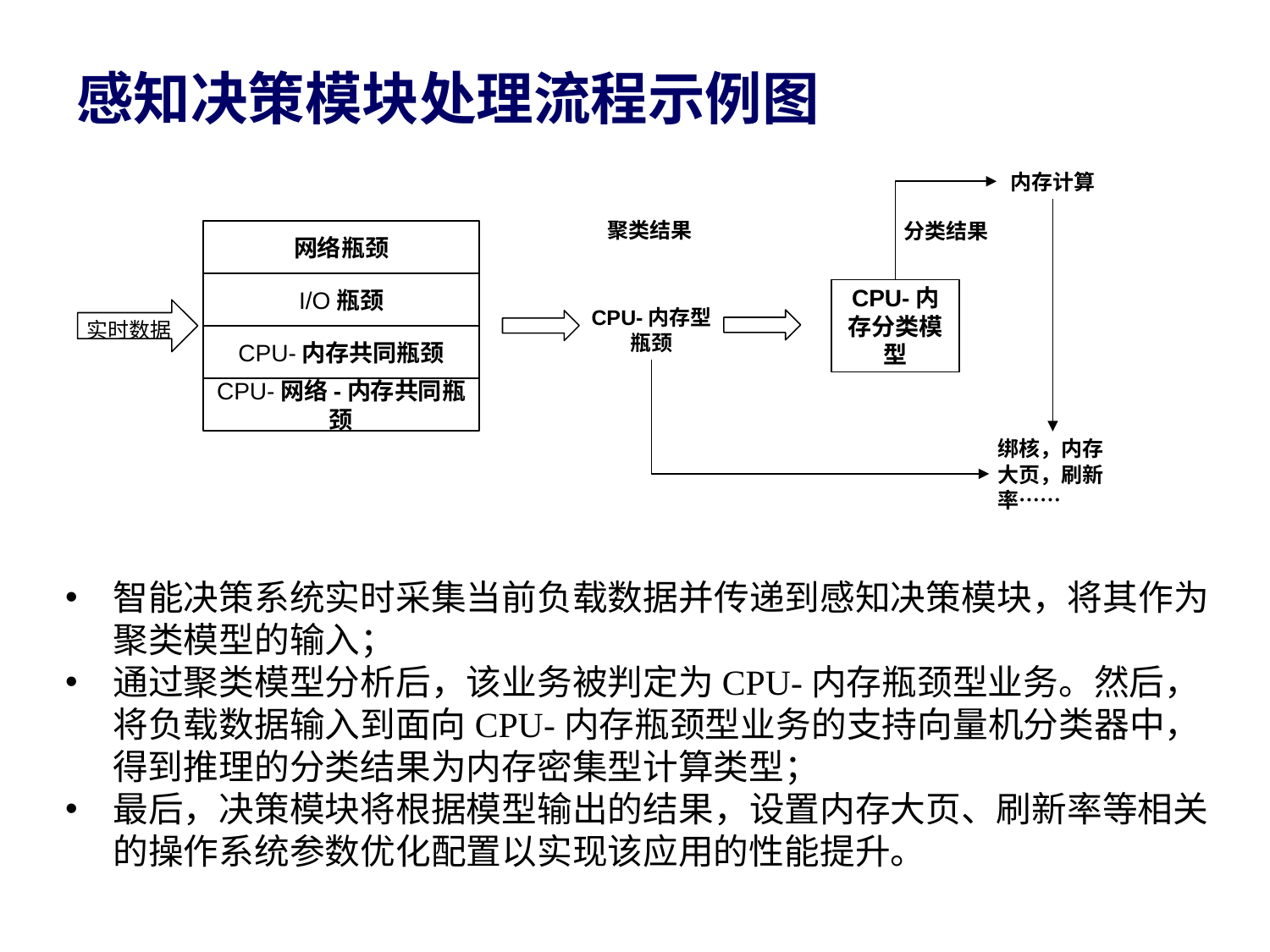

# 感知决策模块处理流程示例图
内存计算
聚类结果
分类结果
网络瓶颈
I/O瓶颈
CPU-内存分类模型
实时数据
CPU-内存型瓶颈

CPU-内存共同瓶颈
CPU-网络-内存共同瓶颈
绑核，内存大页，刷新率……
智能决策系统实时采集当前负载数据并传递到感知决策模块，将其作为聚类模型的输入；
通过聚类模型分析后，该业务被判定为CPU-内存瓶颈型业务。然后，将负载数据输入到面向CPU-内存瓶颈型业务的支持向量机分类器中，得到推理的分类结果为内存密集型计算类型；
最后，决策模块将根据模型输出的结果，设置内存大页、刷新率等相关的操作系统参数优化配置以实现该应用的性能提升。